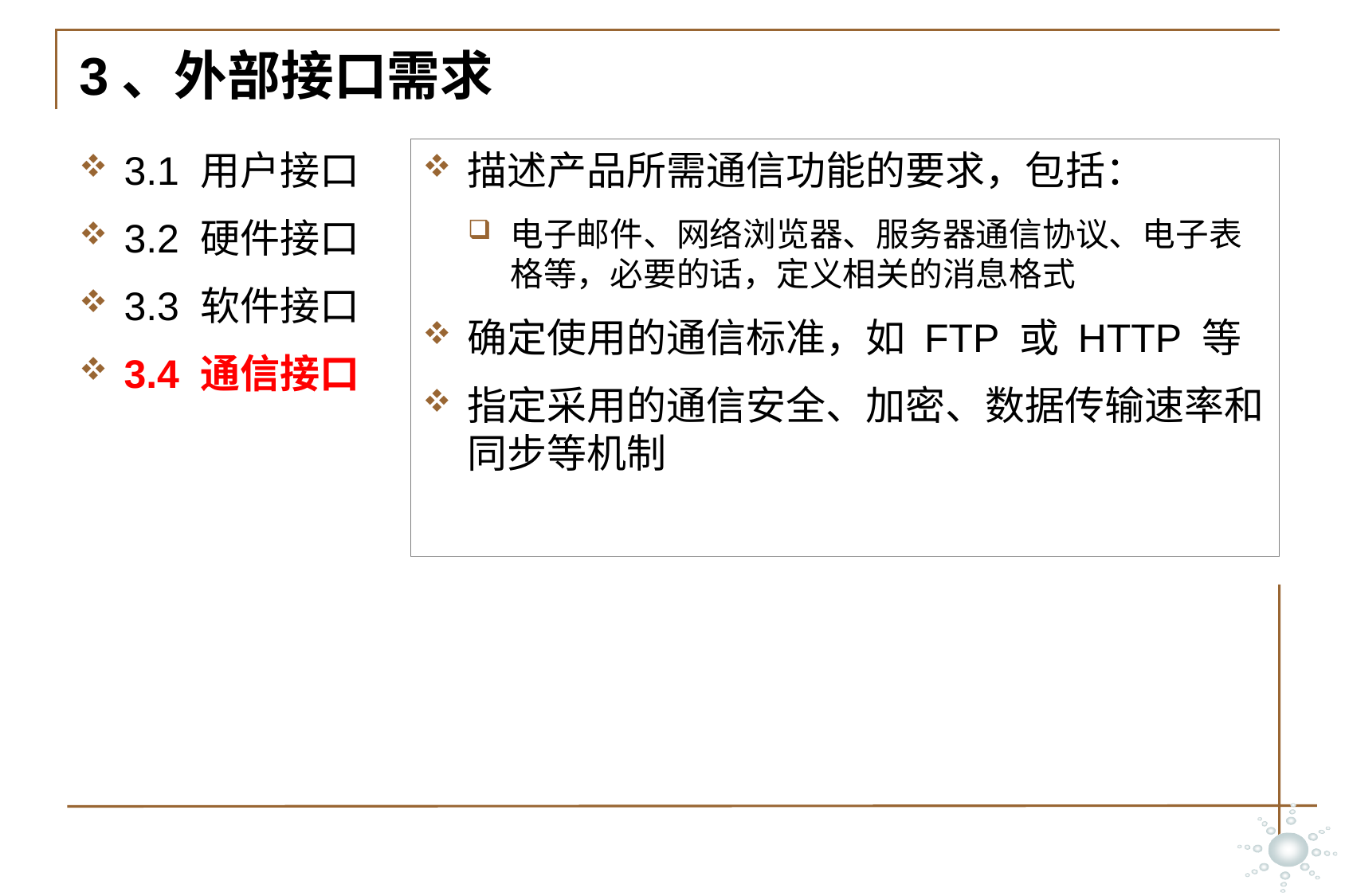

# 3、外部接口需求
3.1 用户接口
3.2 硬件接口
3.3 软件接口
3.4 通信接口
描述产品所需通信功能的要求，包括：
电子邮件、网络浏览器、服务器通信协议、电子表格等，必要的话，定义相关的消息格式
确定使用的通信标准，如 FTP 或 HTTP 等
指定采用的通信安全、加密、数据传输速率和同步等机制
28